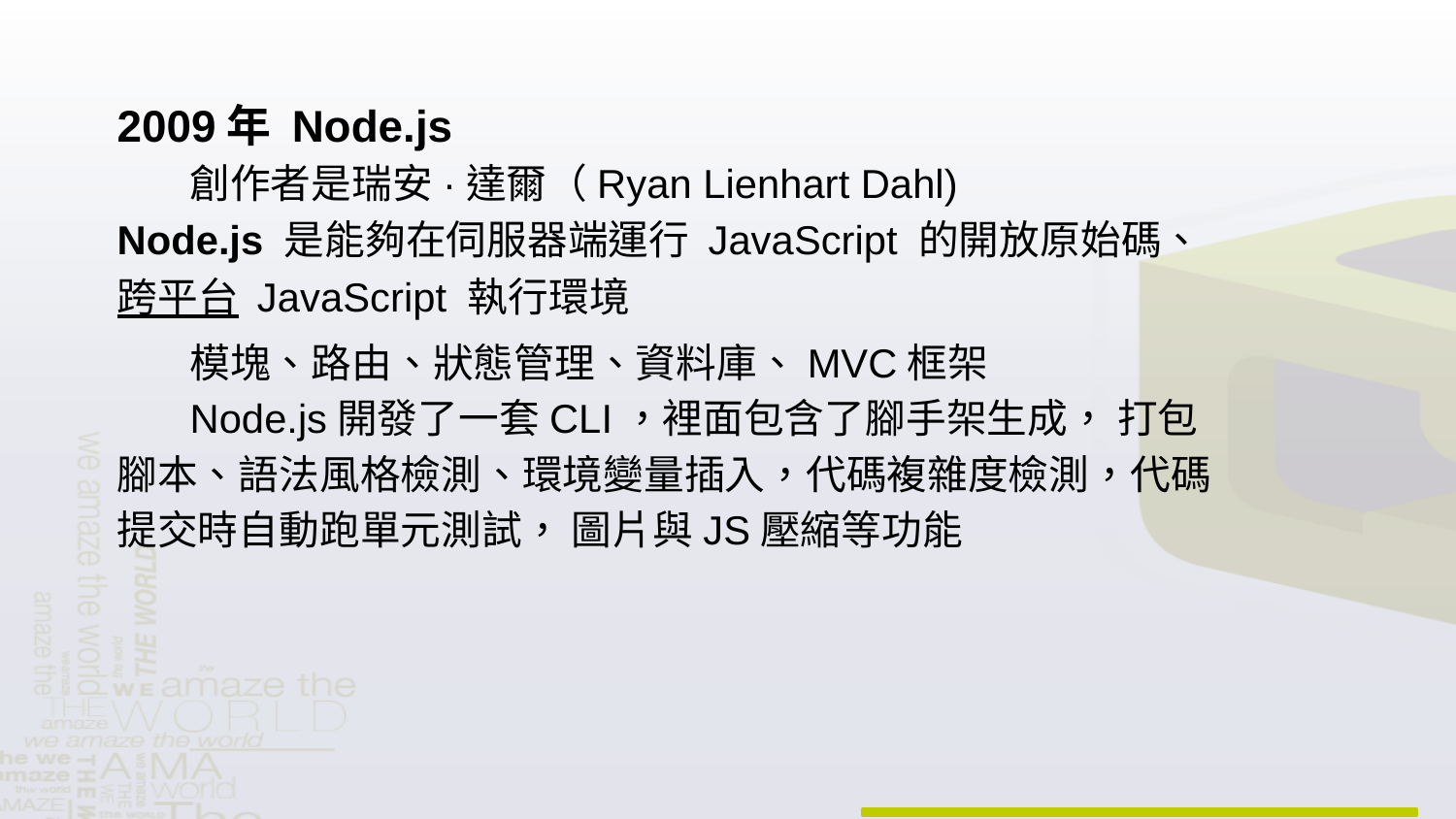

2009年 Node.js
創作者是瑞安·達爾（Ryan Lienhart Dahl)
Node.js 是能夠在伺服器端運行 JavaScript 的開放原始碼、跨平台 JavaScript 執行環境
模塊、路由、狀態管理、資料庫、MVC框架
Node.js開發了一套CLI，裡面包含了腳手架生成， 打包腳本、語法風格檢測、環境變量插入，代碼複雜度檢測，代碼提交時自動跑單元測試， 圖片與JS壓縮等功能